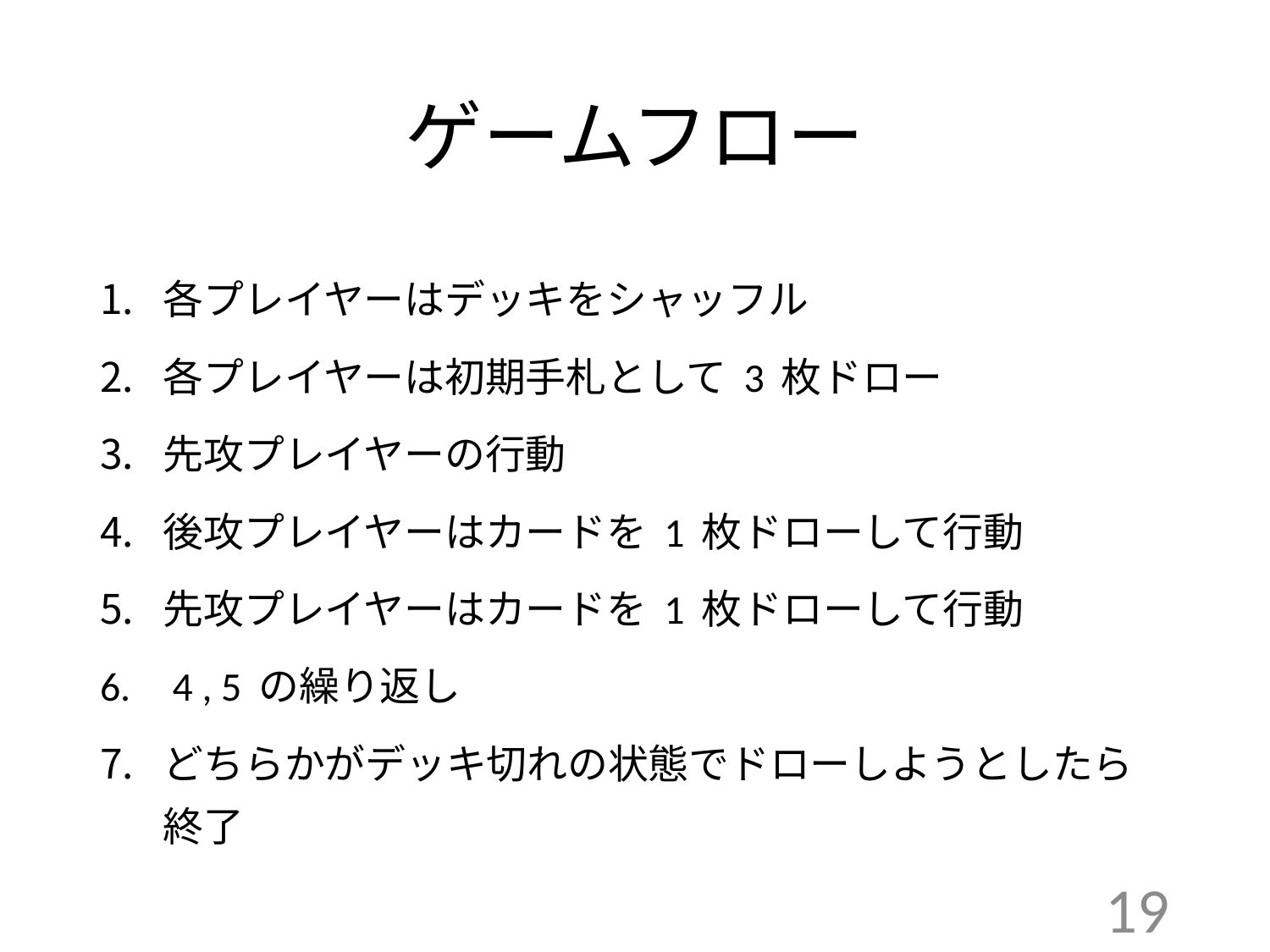

# ゲームフロー
各プレイヤーはデッキをシャッフル
各プレイヤーは初期手札として 3 枚ドロー
先攻プレイヤーの行動
後攻プレイヤーはカードを 1 枚ドローして行動
先攻プレイヤーはカードを 1 枚ドローして行動
 4 , 5 の繰り返し
どちらかがデッキ切れの状態でドローしようとしたら終了

19